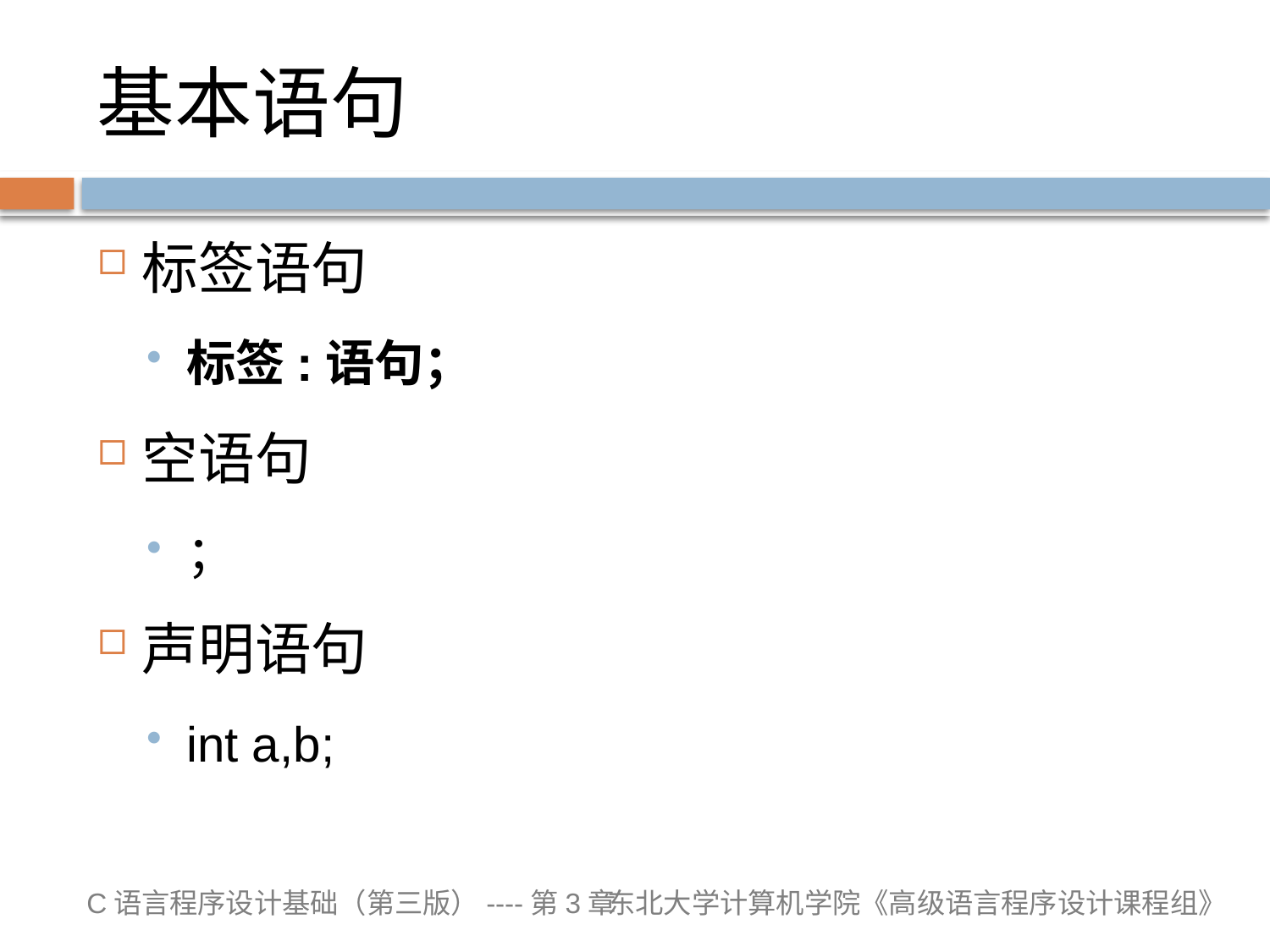

# 基本语句
标签语句
标签:语句；
空语句
；
声明语句
int a,b;